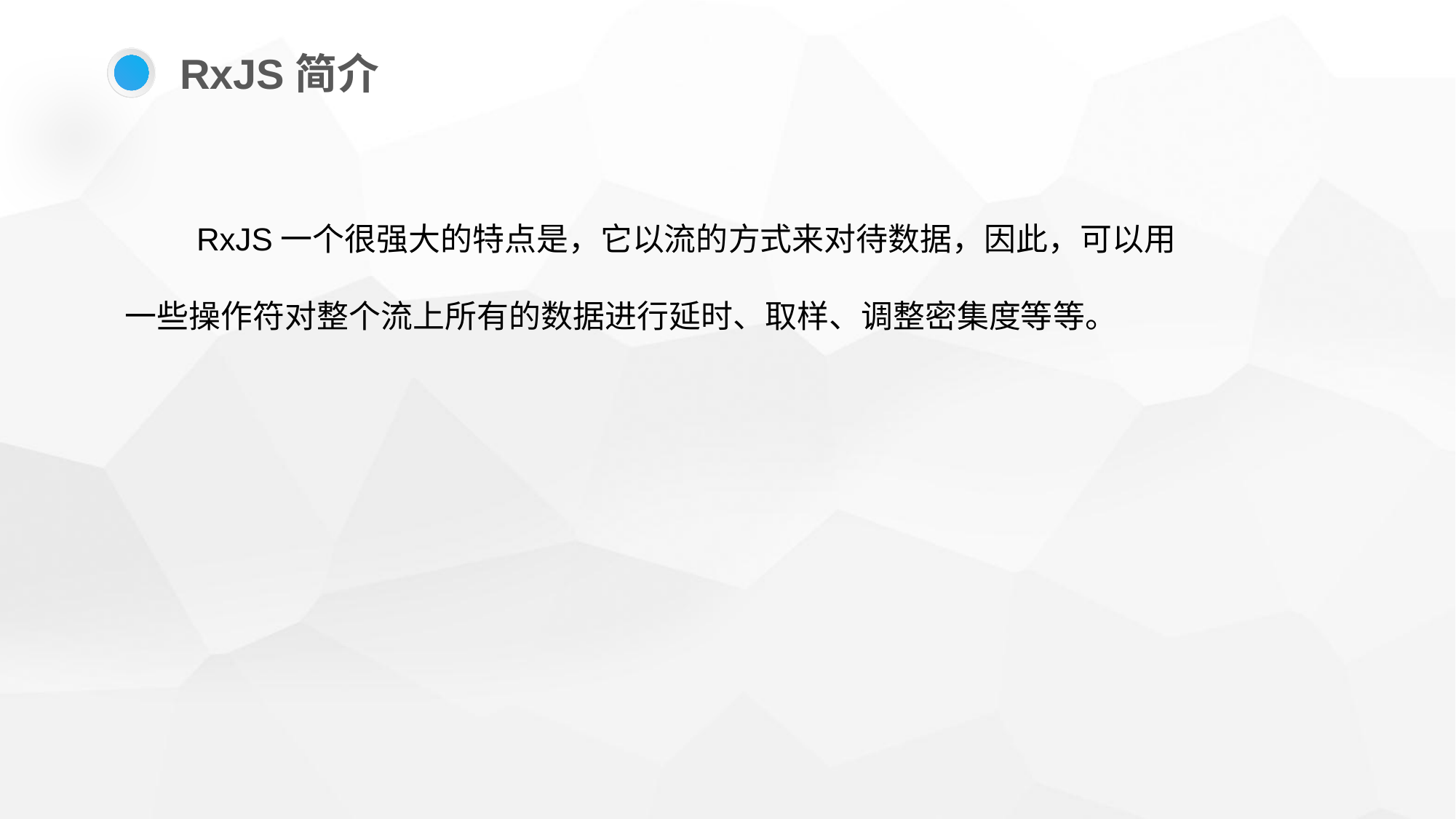

RxJS简介

        RxJS一个很强大的特点是，它以流的方式来对待数据，因此，可以用
一些操作符对整个流上所有的数据进行延时、取样、调整密集度等等。